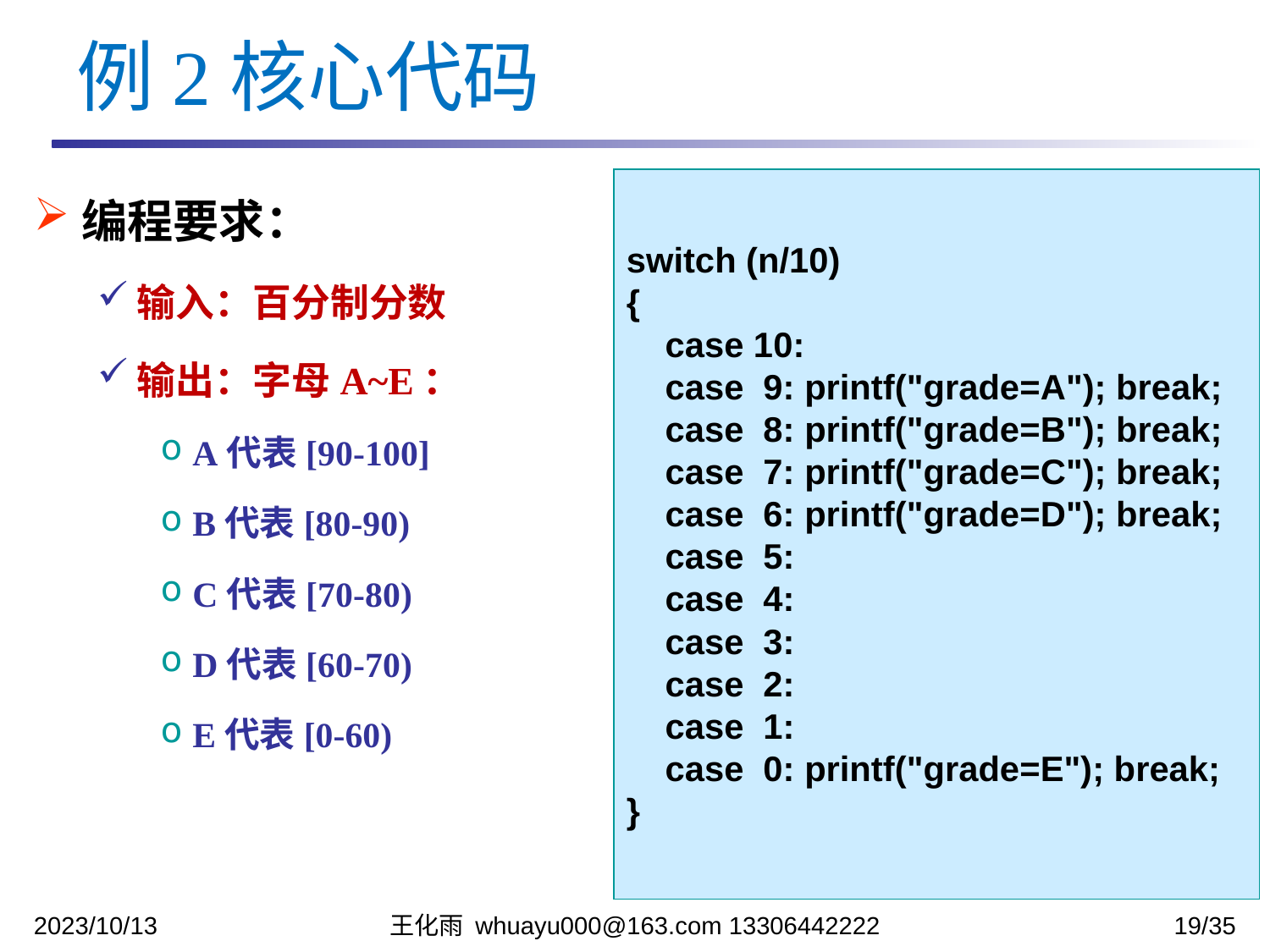

例2核心代码
编程要求：
输入：百分制分数
输出：字母A~E：
A代表[90-100]
B代表[80-90)
C代表[70-80)
D代表[60-70)
E代表[0-60)
switch (n/10)
{
    case 10:
    case  9: printf("grade=A"); break;
    case  8: printf("grade=B"); break;
    case  7: printf("grade=C"); break;
    case  6: printf("grade=D"); break;
    case  5:
    case  4:
    case  3:
    case  2:
    case  1:
    case  0: printf("grade=E"); break;
}
2023/10/13
王化雨 whuayu000@163.com 13306442222
19/35